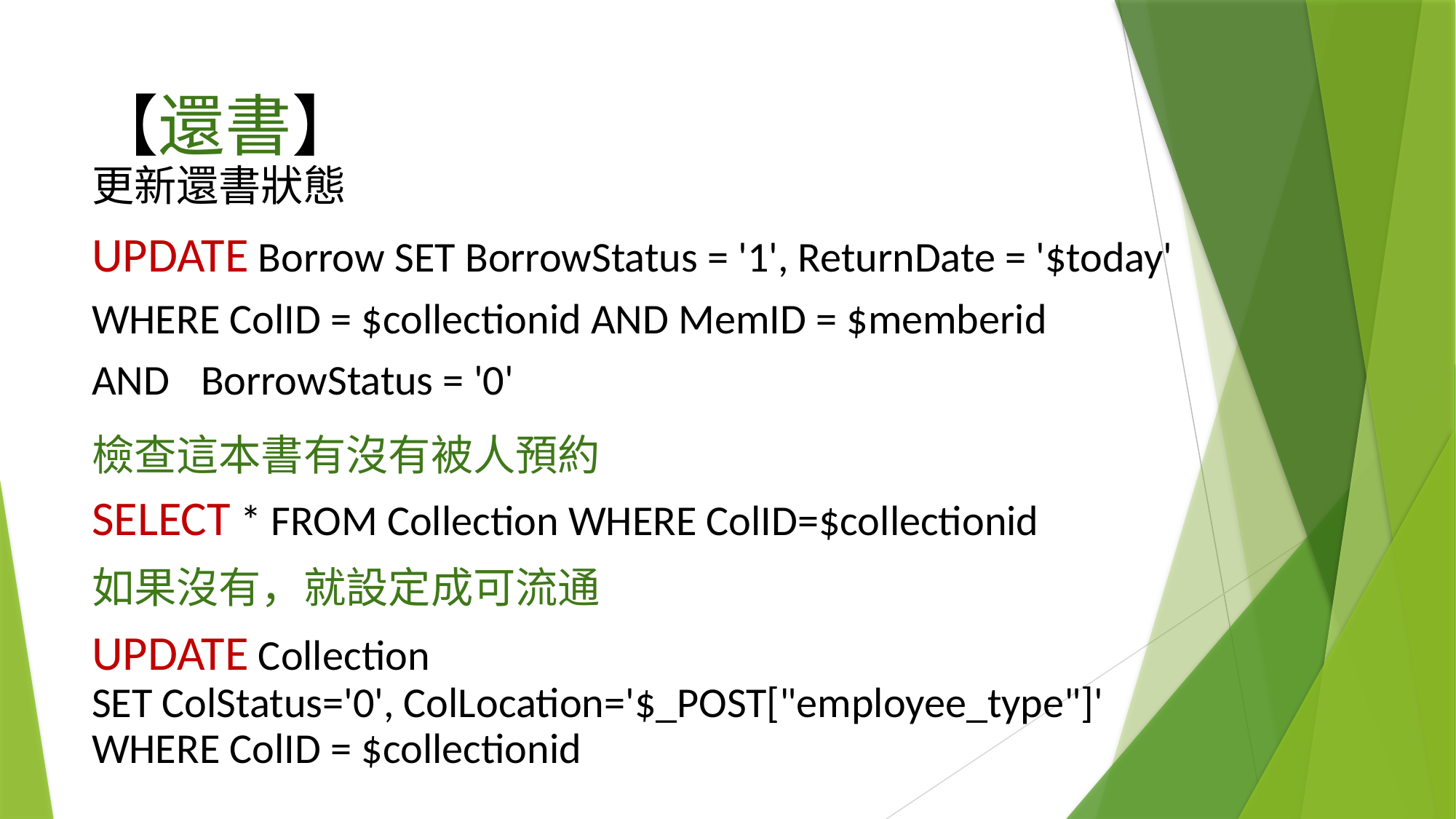

# 【還書】
更新還書狀態
UPDATE Borrow SET BorrowStatus = '1', ReturnDate = '$today'
WHERE ColID = $collectionid AND MemID = $memberid
AND 	BorrowStatus = '0'
檢查這本書有沒有被人預約
SELECT * FROM Collection WHERE ColID=$collectionid
如果沒有，就設定成可流通
UPDATE Collection
SET ColStatus='0', ColLocation='$_POST["employee_type"]'
WHERE ColID = $collectionid